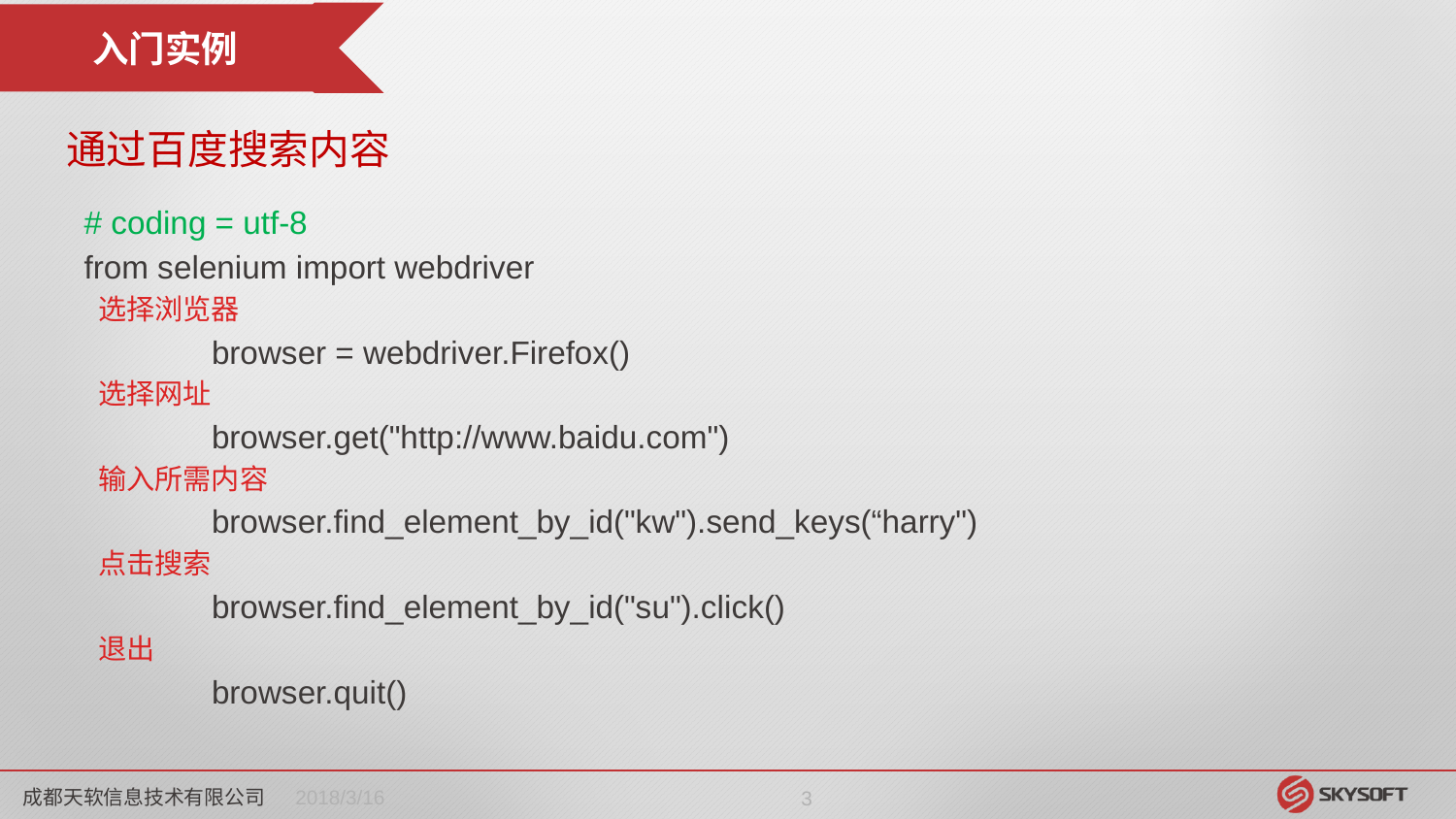

入门实例

通过百度搜索内容
  # coding = utf-8
  from selenium import webdriver
    选择浏览器
	browser = webdriver.Firefox()
    选择网址
	browser.get("http://www.baidu.com")
    输入所需内容
	browser.find_element_by_id("kw").send_keys(“harry")
    点击搜索
	browser.find_element_by_id("su").click()
    退出
	browser.quit()
成都天软信息技术有限公司
2018/3/16
3